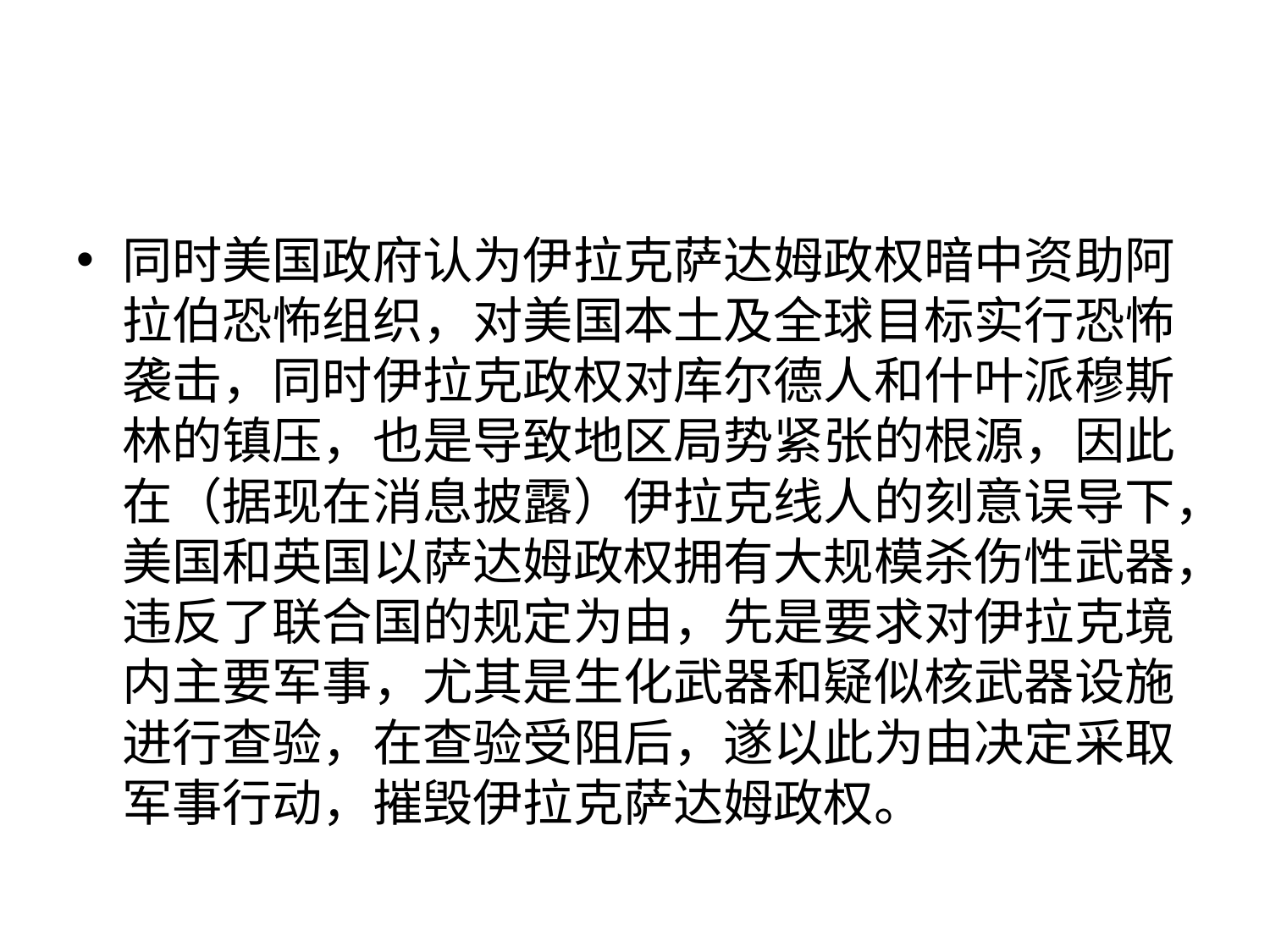

#
同时美国政府认为伊拉克萨达姆政权暗中资助阿拉伯恐怖组织，对美国本土及全球目标实行恐怖袭击，同时伊拉克政权对库尔德人和什叶派穆斯林的镇压，也是导致地区局势紧张的根源，因此在（据现在消息披露）伊拉克线人的刻意误导下，美国和英国以萨达姆政权拥有大规模杀伤性武器，违反了联合国的规定为由，先是要求对伊拉克境内主要军事，尤其是生化武器和疑似核武器设施进行查验，在查验受阻后，遂以此为由决定采取军事行动，摧毁伊拉克萨达姆政权。